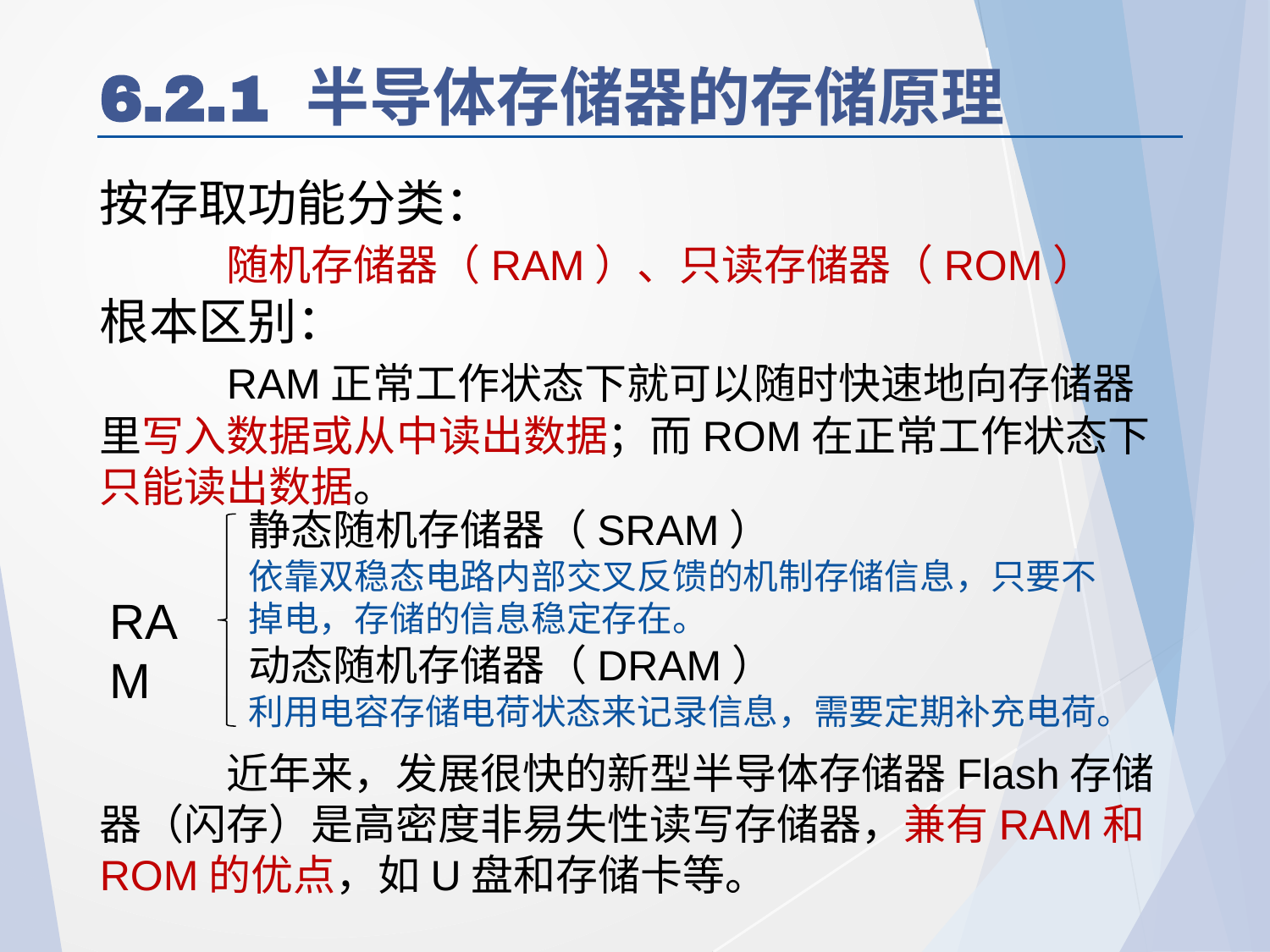

# 6.2.1 半导体存储器的存储原理
按存取功能分类：
	随机存储器（RAM）、只读存储器（ROM）
根本区别：
	RAM正常工作状态下就可以随时快速地向存储器里写入数据或从中读出数据；而ROM在正常工作状态下只能读出数据。
静态随机存储器（SRAM）
依靠双稳态电路内部交叉反馈的机制存储信息，只要不掉电，存储的信息稳定存在。
动态随机存储器（DRAM）
利用电容存储电荷状态来记录信息，需要定期补充电荷。

RAM
	近年来，发展很快的新型半导体存储器Flash存储器（闪存）是高密度非易失性读写存储器，兼有RAM和ROM的优点，如U盘和存储卡等。